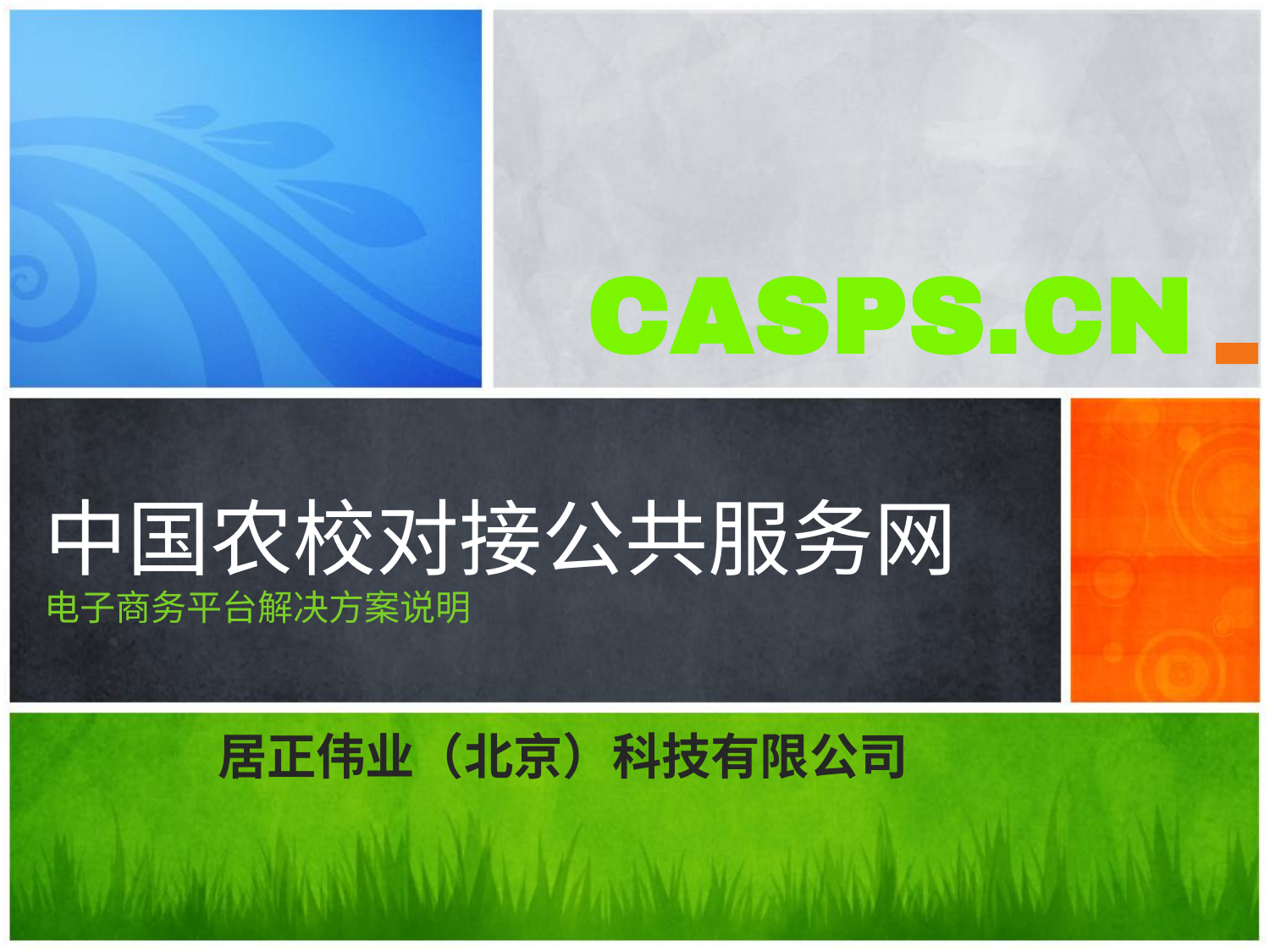

CASPS.CN
# 中国农校对接公共服务网 电子商务平台解决方案说明
居正伟业（北京）科技有限公司